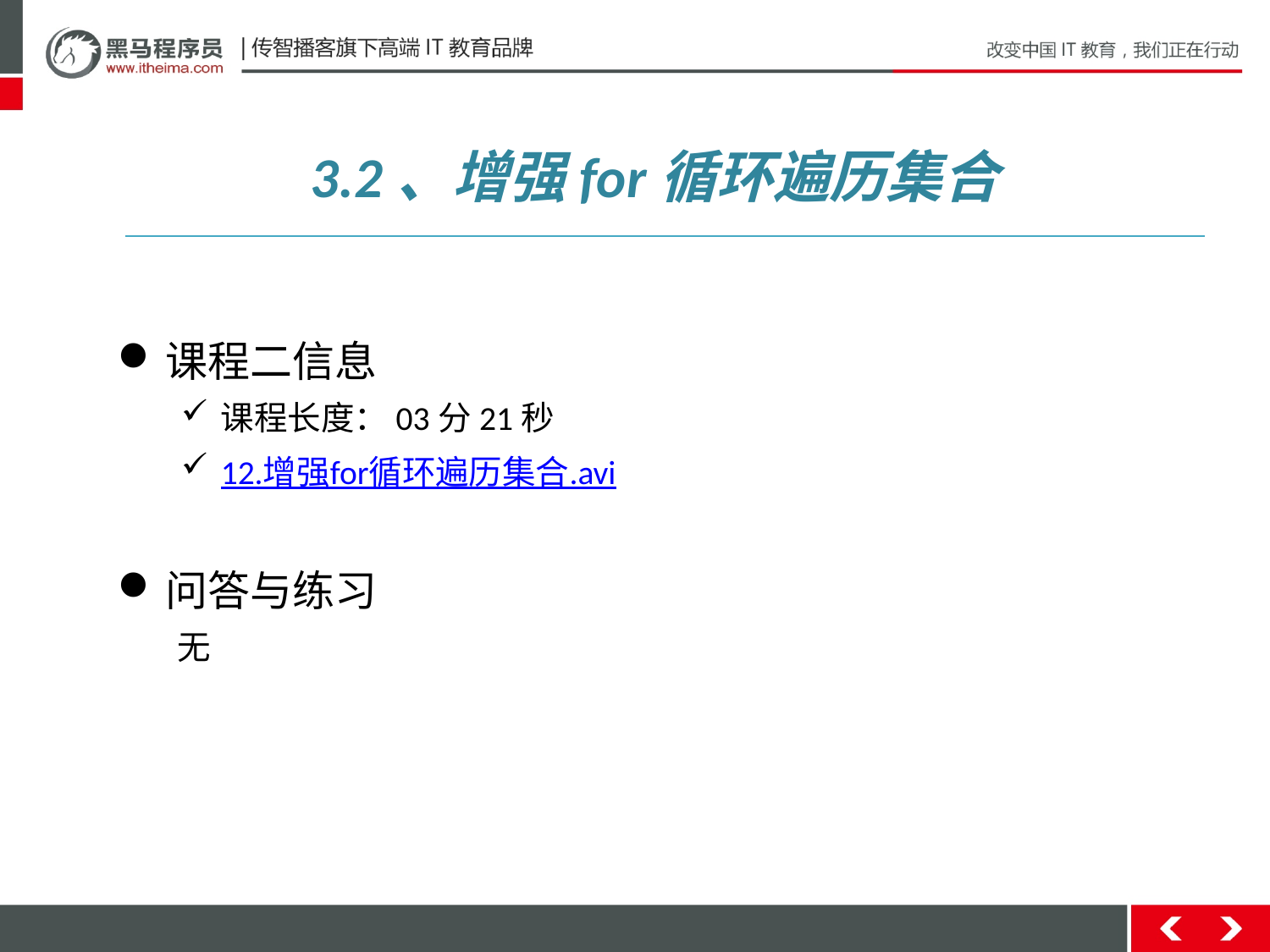

3.2、增强for循环遍历集合

课程二信息
课程长度：03分21秒
12.增强for循环遍历集合.avi

问答与练习
       无